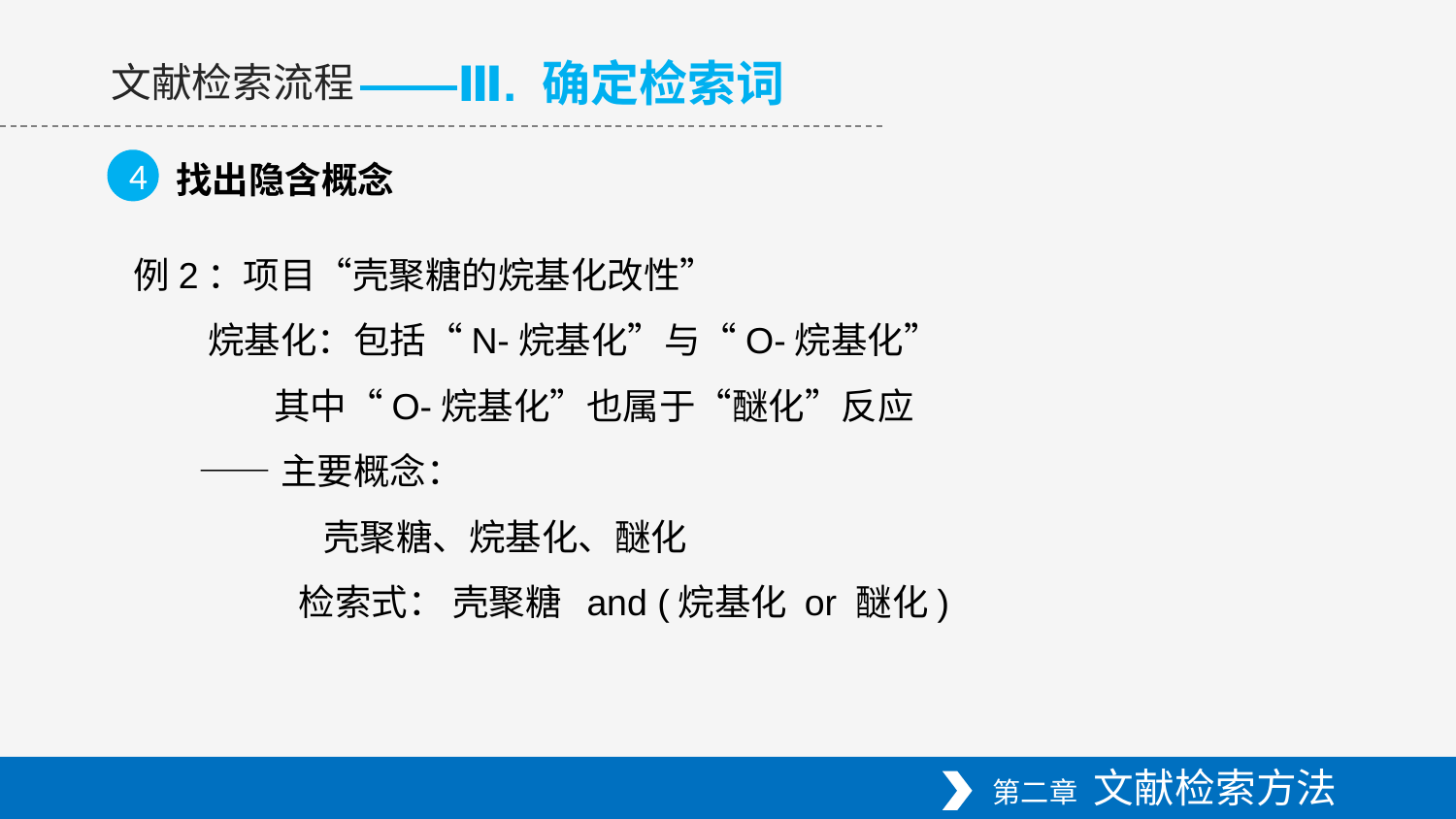

——Ⅲ. 确定检索词
文献检索流程
4
找出隐含概念
例2：项目“壳聚糖的烷基化改性”
        烷基化：包括“N-烷基化”与“O-烷基化”
                其中“O-烷基化”也属于“醚化”反应
        ——主要概念：
                      壳聚糖、烷基化、醚化
                   检索式： 壳聚糖  and (烷基化 or 醚化)